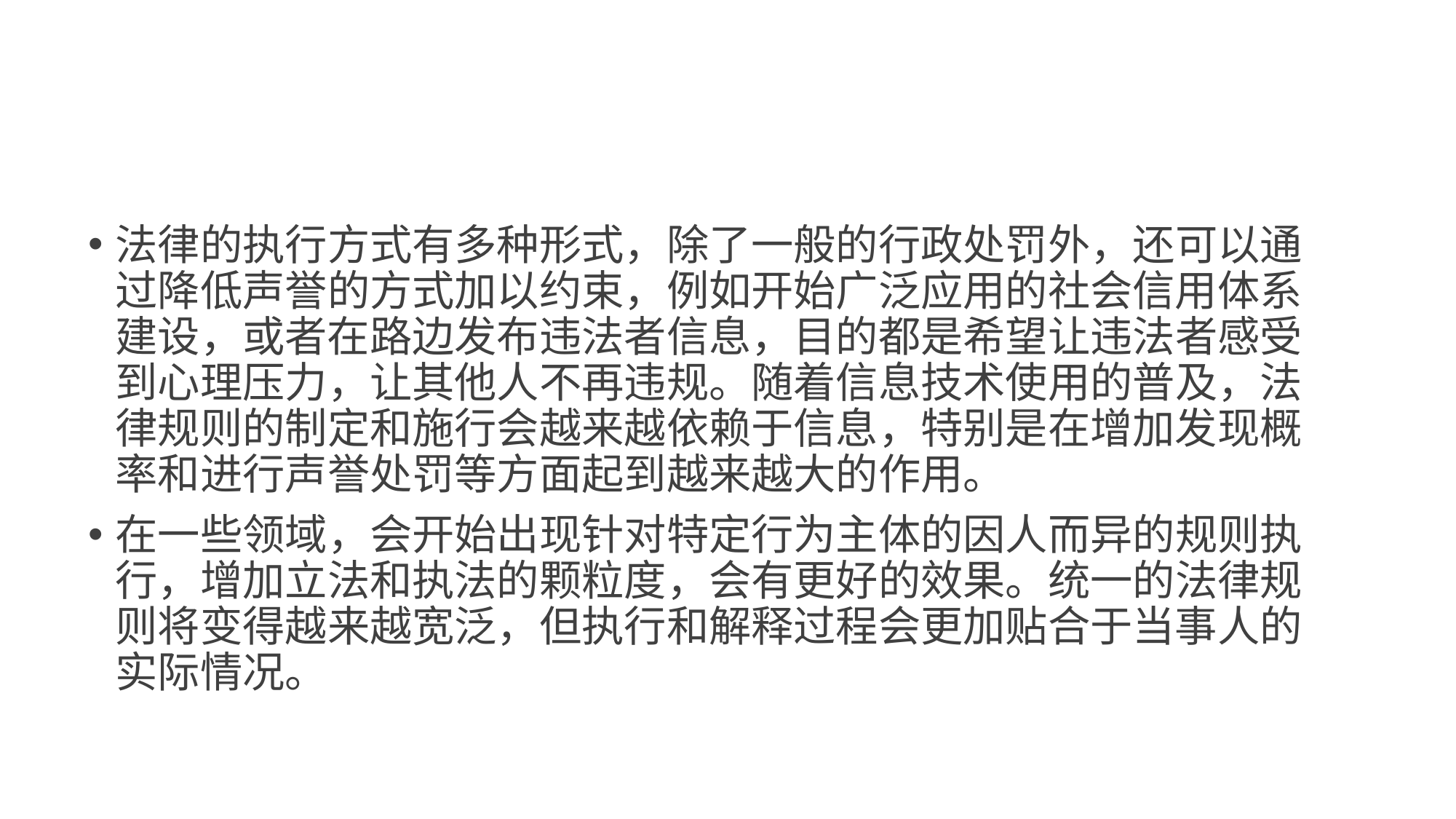

#
法律的执行方式有多种形式，除了一般的行政处罚外，还可以通过降低声誉的方式加以约束，例如开始广泛应用的社会信用体系建设，或者在路边发布违法者信息，目的都是希望让违法者感受到心理压力，让其他人不再违规。随着信息技术使用的普及，法律规则的制定和施行会越来越依赖于信息，特别是在增加发现概率和进行声誉处罚等方面起到越来越大的作用。
在一些领域，会开始出现针对特定行为主体的因人而异的规则执行，增加立法和执法的颗粒度，会有更好的效果。统一的法律规则将变得越来越宽泛，但执行和解释过程会更加贴合于当事人的实际情况。